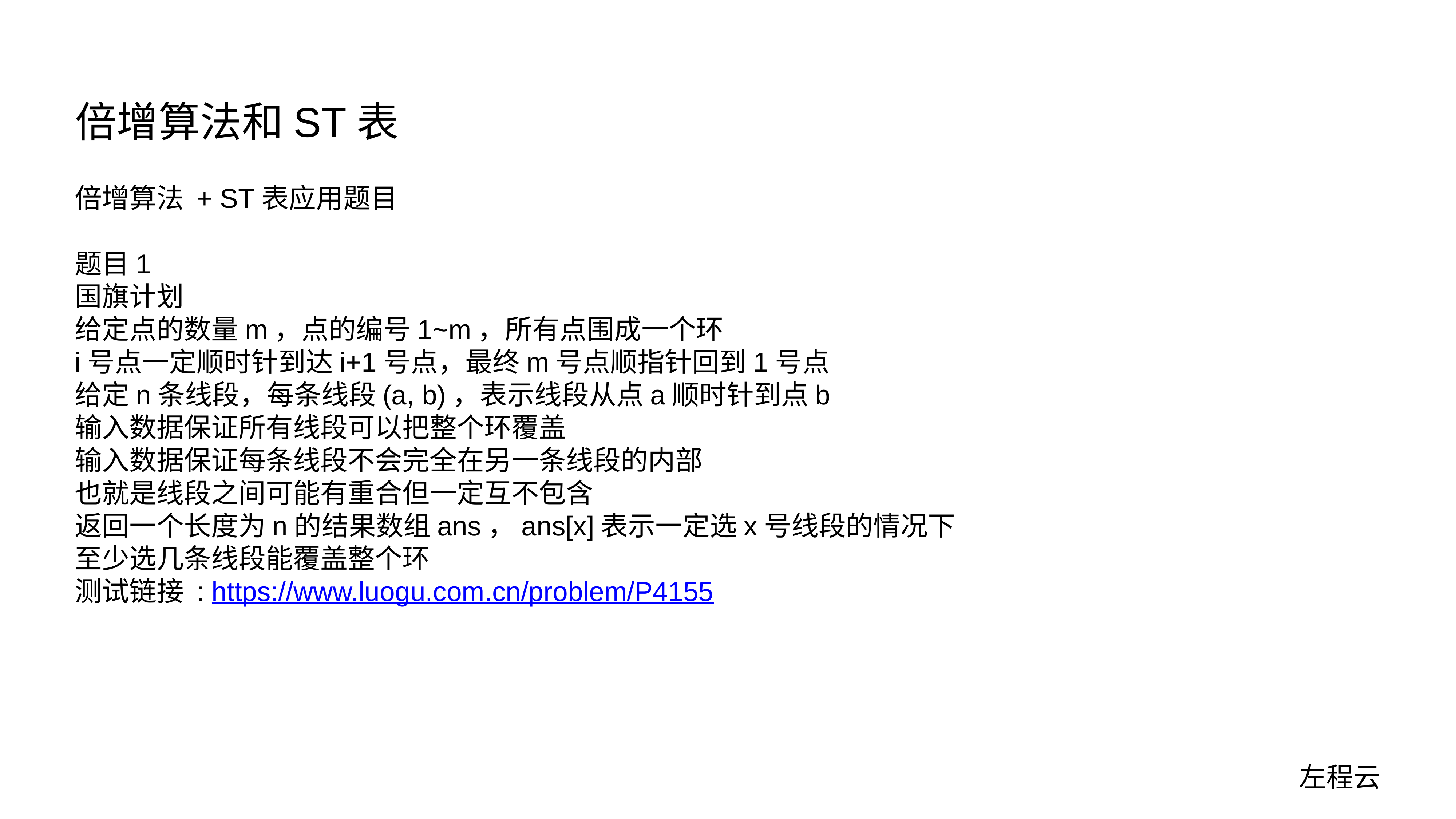

# 倍增算法和ST表
倍增算法 + ST表应用题目

题目1
国旗计划
给定点的数量m，点的编号1~m，所有点围成一个环
i号点一定顺时针到达i+1号点，最终m号点顺指针回到1号点
给定n条线段，每条线段(a, b)，表示线段从点a顺时针到点b
输入数据保证所有线段可以把整个环覆盖
输入数据保证每条线段不会完全在另一条线段的内部
也就是线段之间可能有重合但一定互不包含
返回一个长度为n的结果数组ans，ans[x]表示一定选x号线段的情况下
至少选几条线段能覆盖整个环
测试链接 : https://www.luogu.com.cn/problem/P4155
左程云